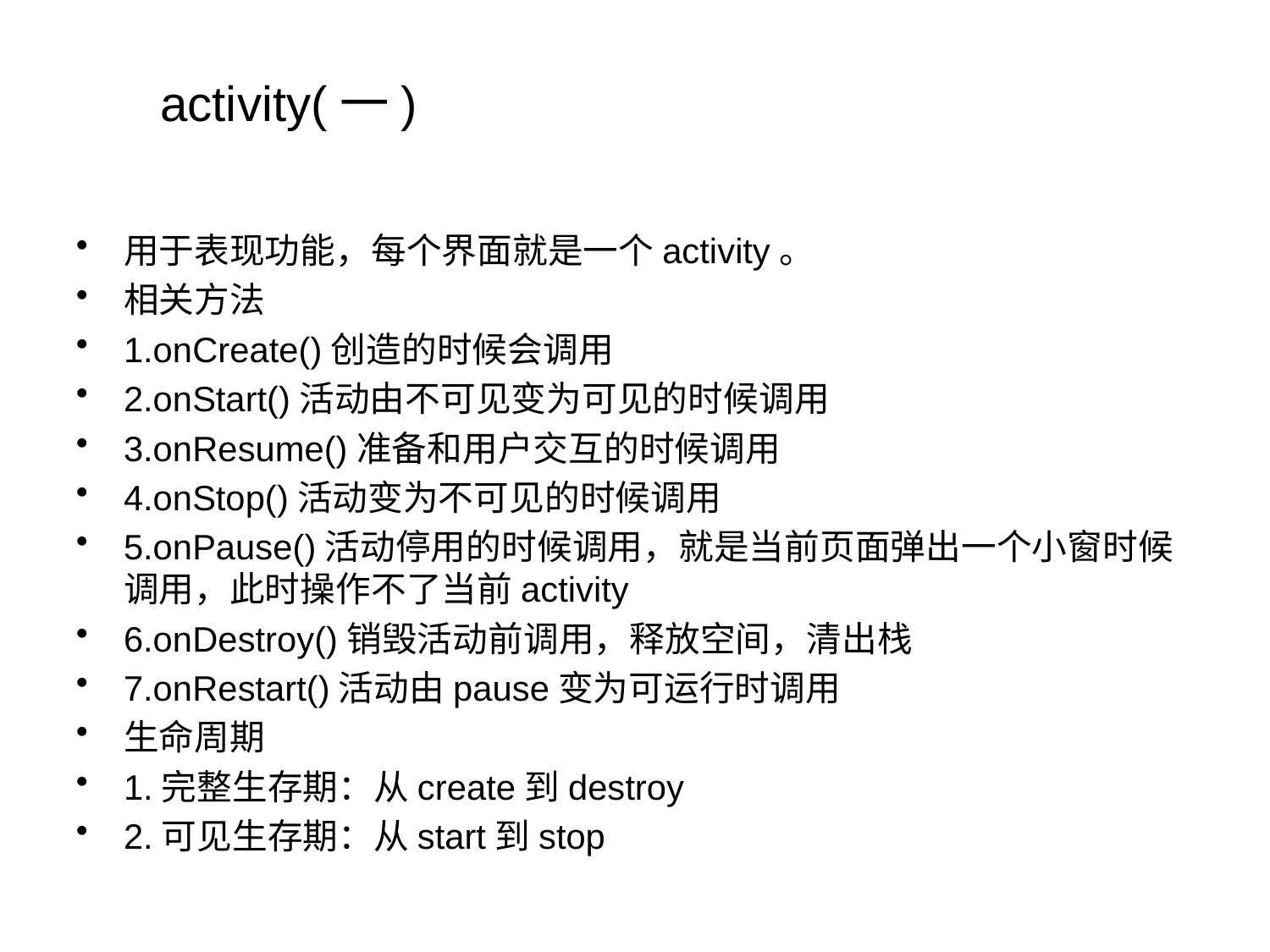

# activity(一)
用于表现功能，每个界面就是一个activity。
相关方法
1.onCreate()创造的时候会调用
2.onStart()活动由不可见变为可见的时候调用
3.onResume()准备和用户交互的时候调用
4.onStop()活动变为不可见的时候调用
5.onPause()活动停用的时候调用，就是当前页面弹出一个小窗时候调用，此时操作不了当前activity
6.onDestroy()销毁活动前调用，释放空间，清出栈
7.onRestart()活动由pause变为可运行时调用
生命周期
1.完整生存期：从create到destroy
2.可见生存期：从start到stop